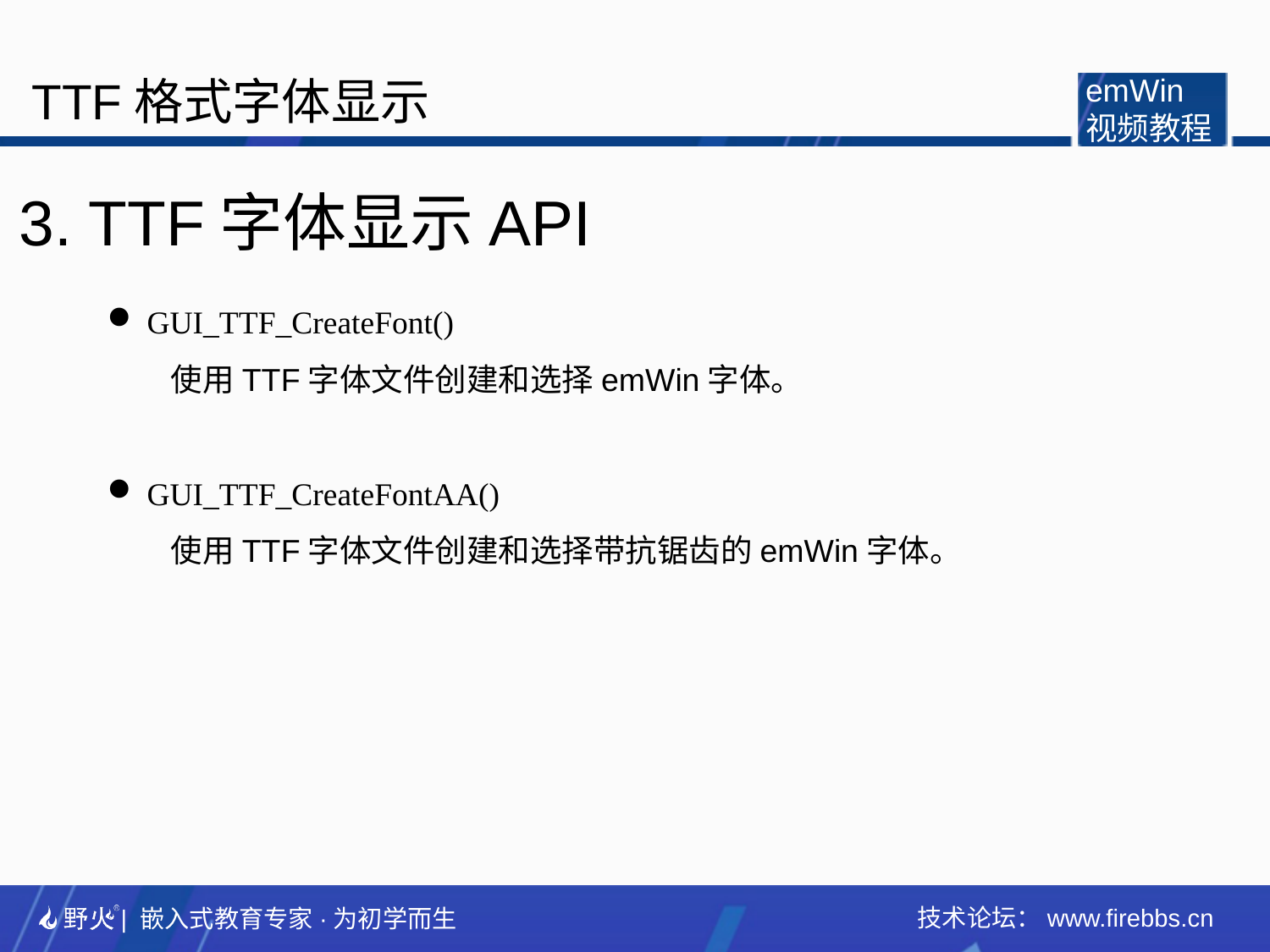

TTF格式字体显示
emWin
视频教程
3. TTF字体显示API
GUI_TTF_CreateFont()
使用TTF字体文件创建和选择emWin字体。

GUI_TTF_CreateFontAA()
使用TTF字体文件创建和选择带抗锯齿的emWin字体。